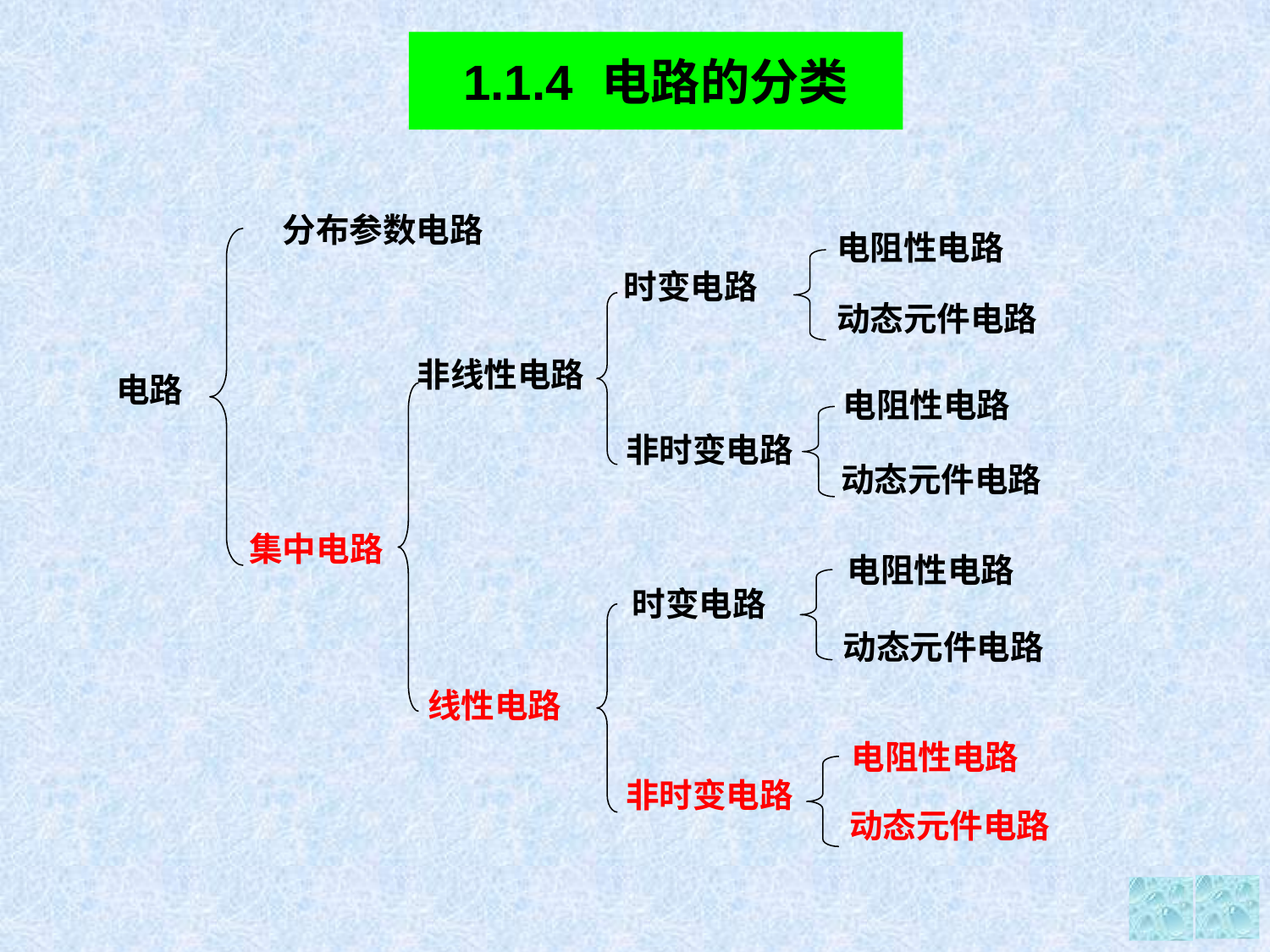

# 1.1.4 电路的分类
分布参数电路
电阻性电路

时变电路

动态元件电路
非线性电路
电路
电阻性电路

非时变电路
动态元件电路
集中电路
电阻性电路

时变电路

动态元件电路
线性电路
电阻性电路

非时变电路
动态元件电路